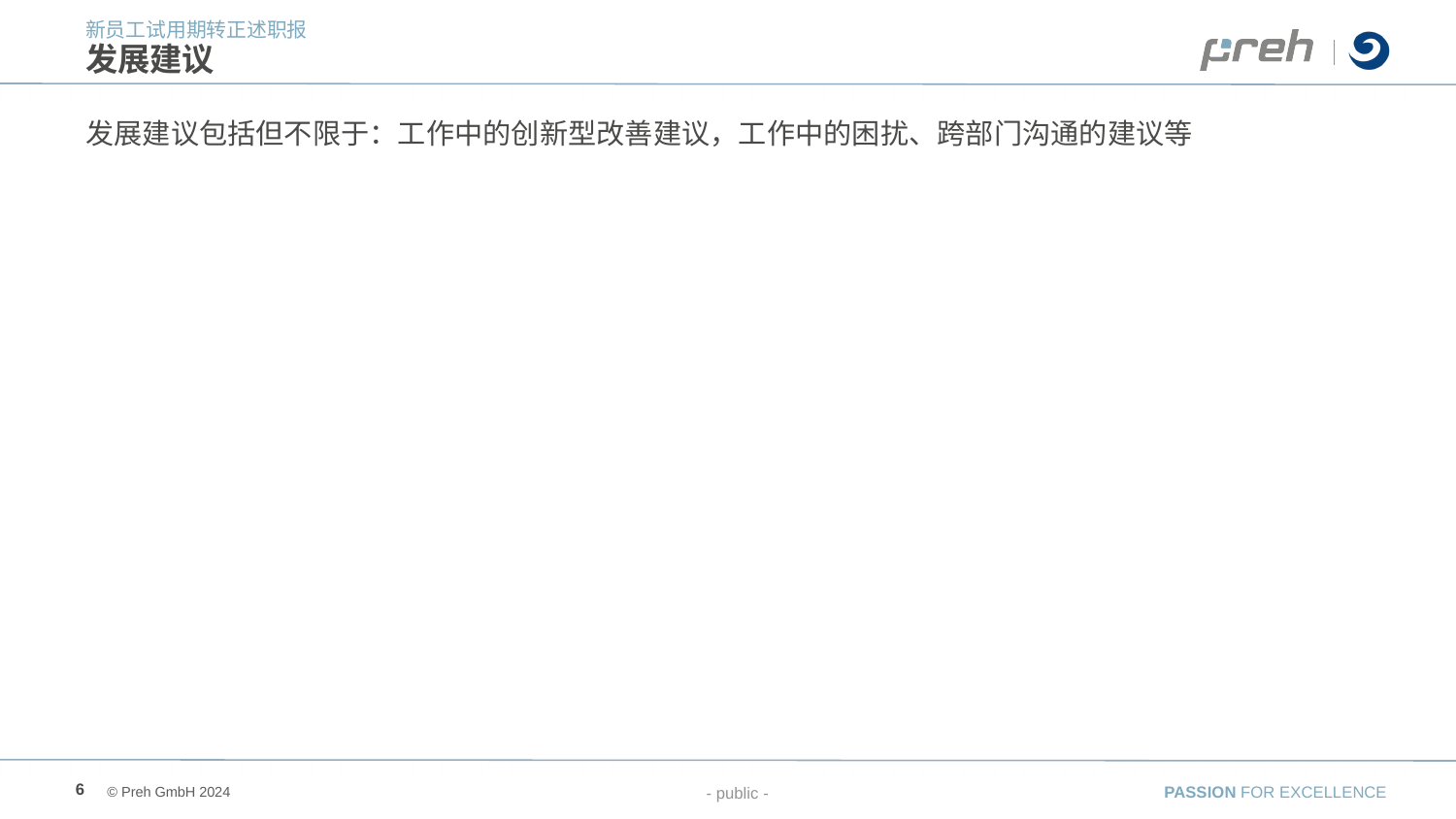

新员工试用期转正述职报
# 发展建议
发展建议包括但不限于：工作中的创新型改善建议，工作中的困扰、跨部门沟通的建议等